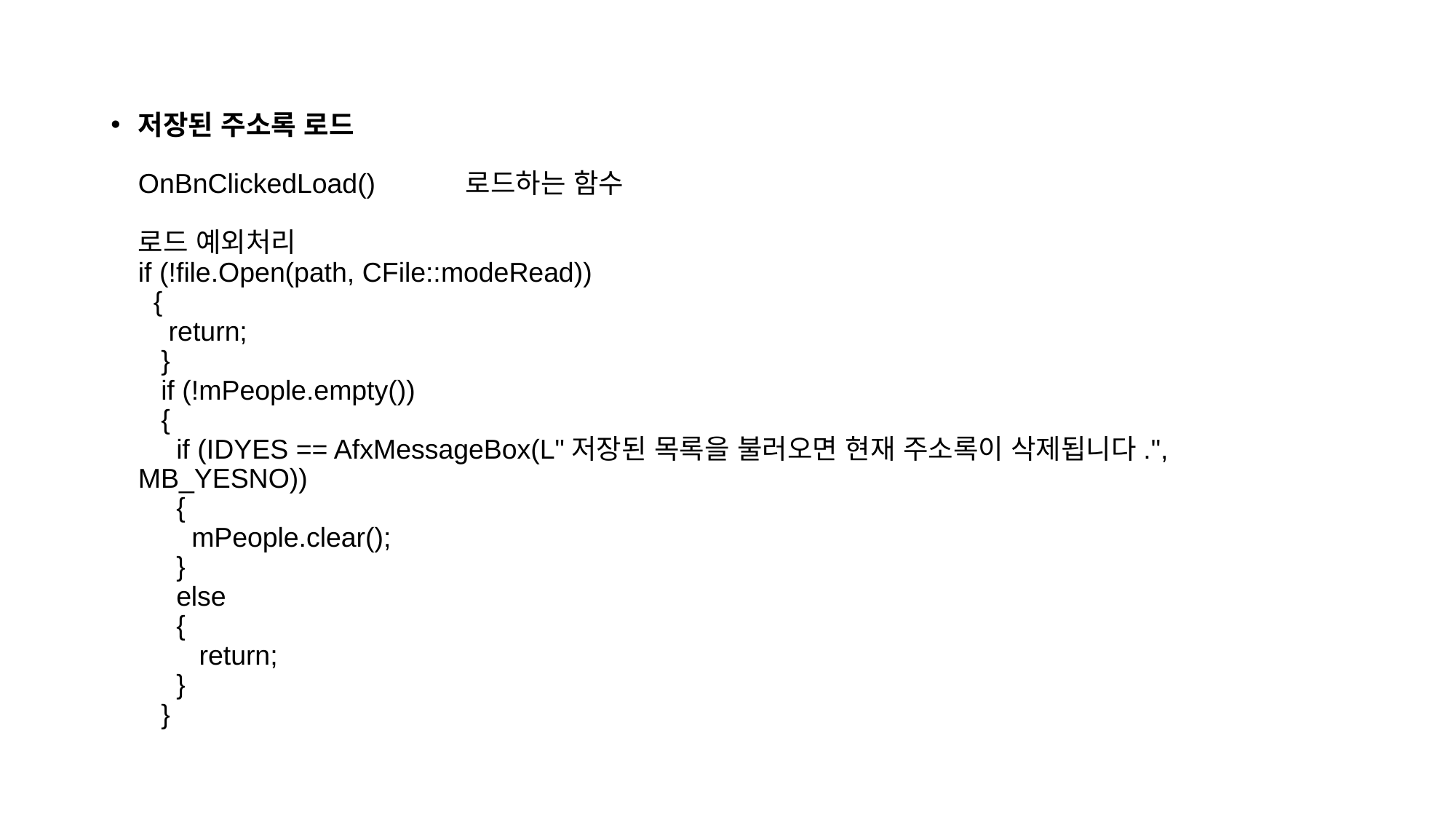

저장된 주소록 로드
OnBnClickedLoad()	로드하는 함수
로드 예외처리
if (!file.Open(path, CFile::modeRead))
  {
    return;
   }
   if (!mPeople.empty())
   {
     if (IDYES == AfxMessageBox(L"저장된 목록을 불러오면 현재 주소록이 삭제됩니다.", MB_YESNO))
     {
       mPeople.clear();
     }
     else
     {
        return;
     }
   }